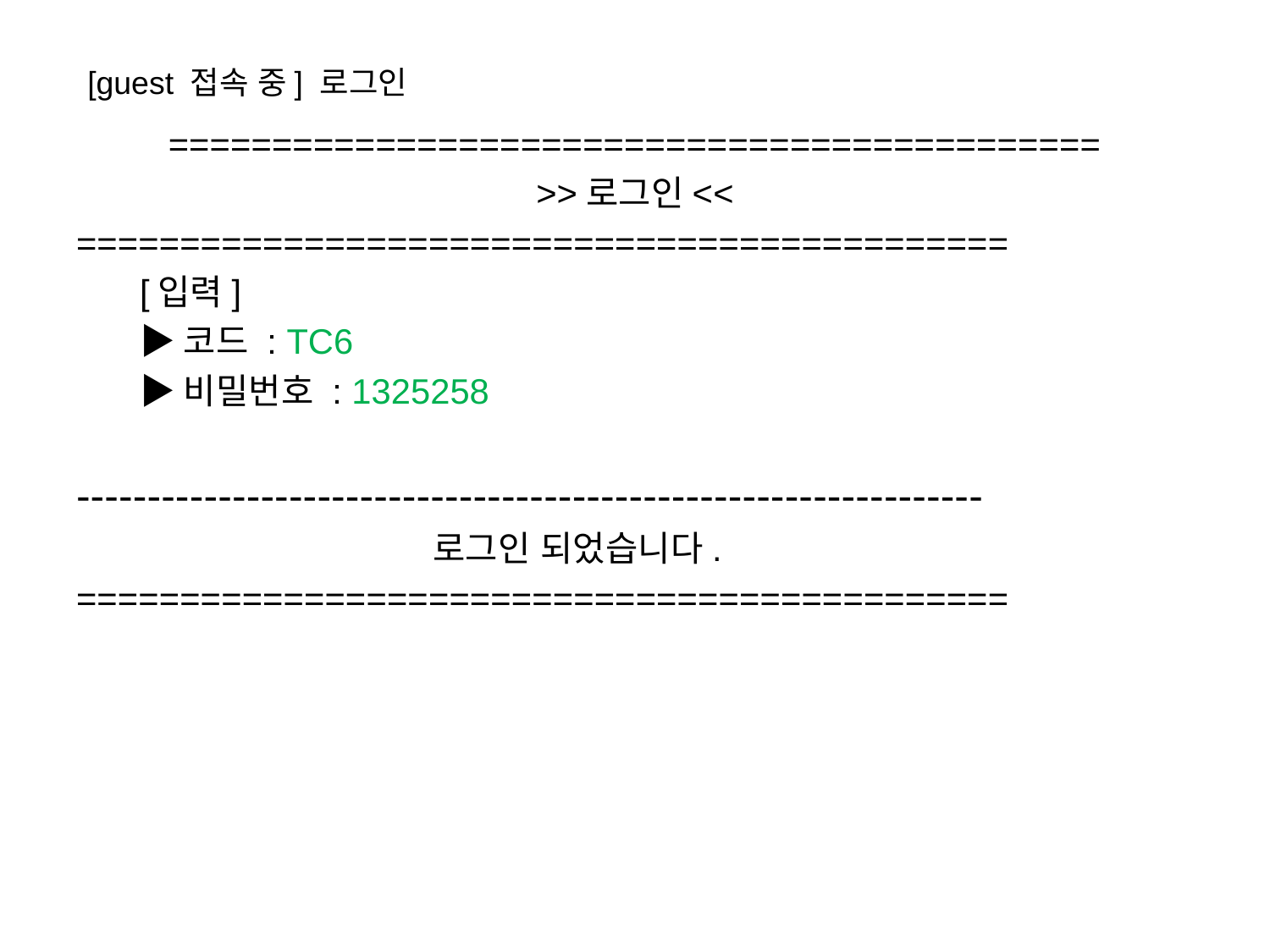

=============================================
>>로그인<<
=============================================
[입력]
▶코드 : TC6
▶비밀번호 : 1325258

----------------------------------------------------------------
                                   로그인 되었습니다.
=============================================

[guest 접속 중] 로그인